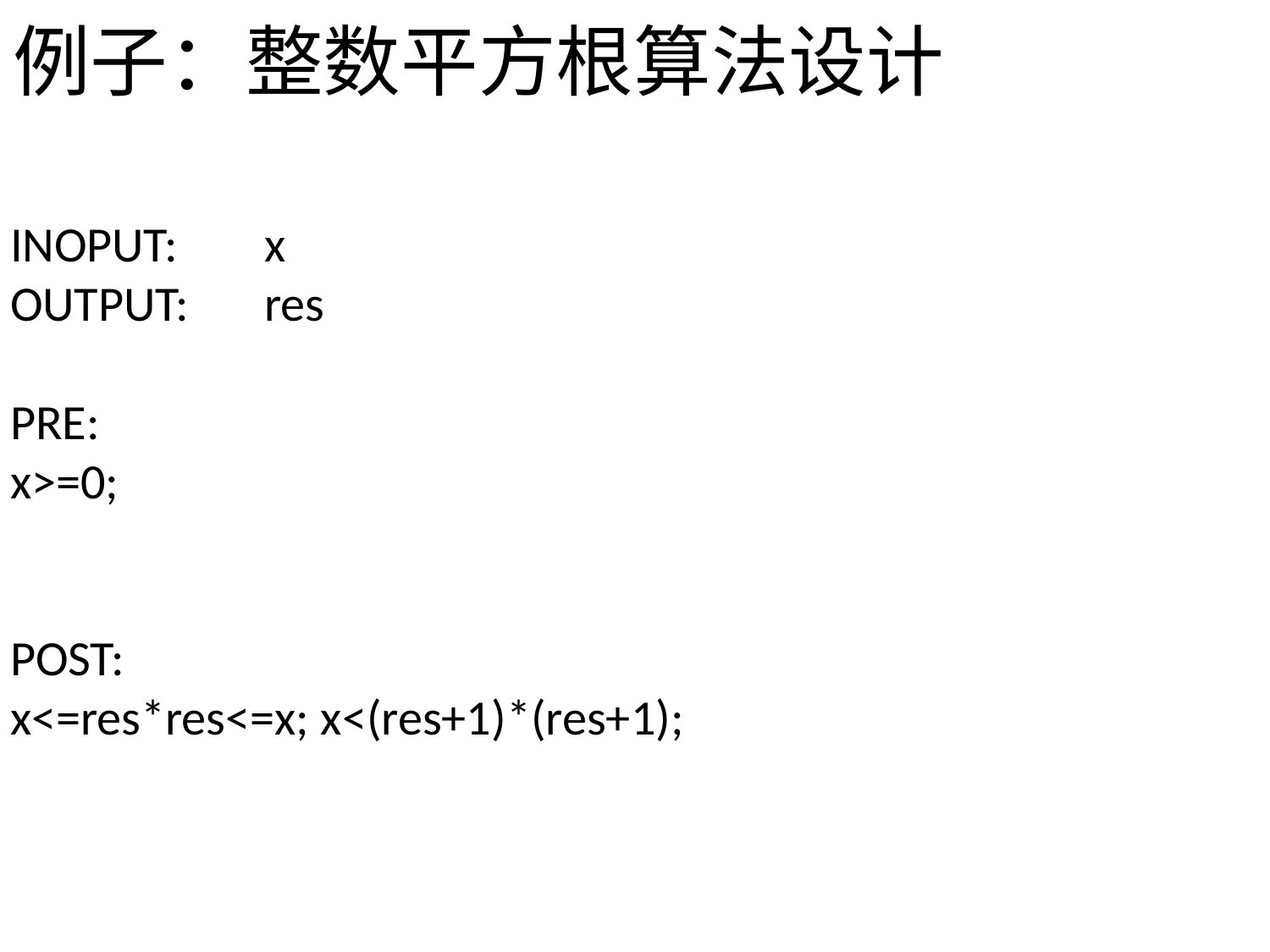

# 例子：整数平方根算法设计
INOPUT:	x
OUTPUT:	res

PRE:
x>=0;

POST:
x<=res*res<=x; x<(res+1)*(res+1);